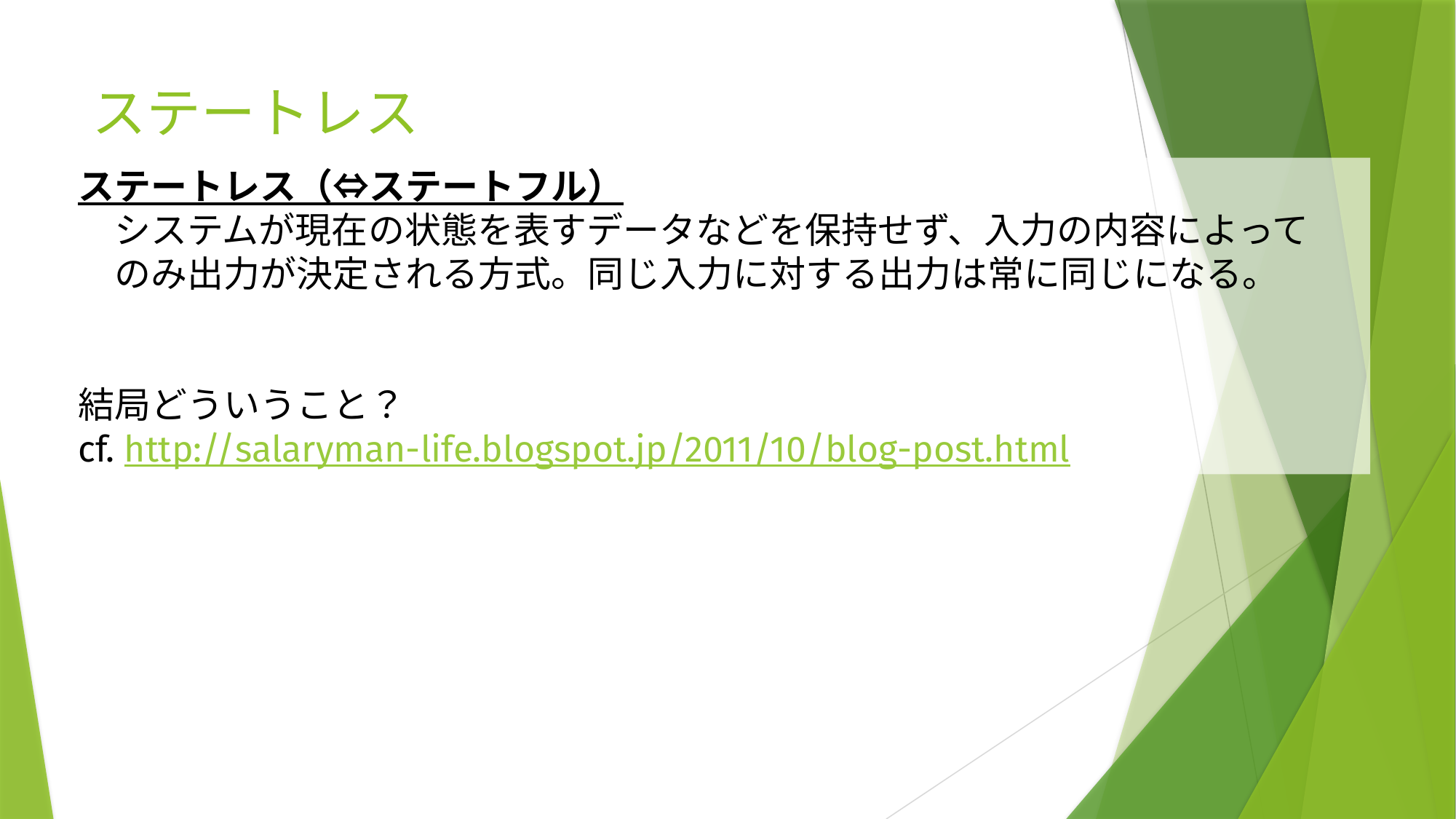

# ステートレス
ステートレス（⇔ステートフル）
　システムが現在の状態を表すデータなどを保持せず、入力の内容によって
　のみ出力が決定される方式。同じ入力に対する出力は常に同じになる。

結局どういうこと？
cf. http://salaryman-life.blogspot.jp/2011/10/blog-post.html